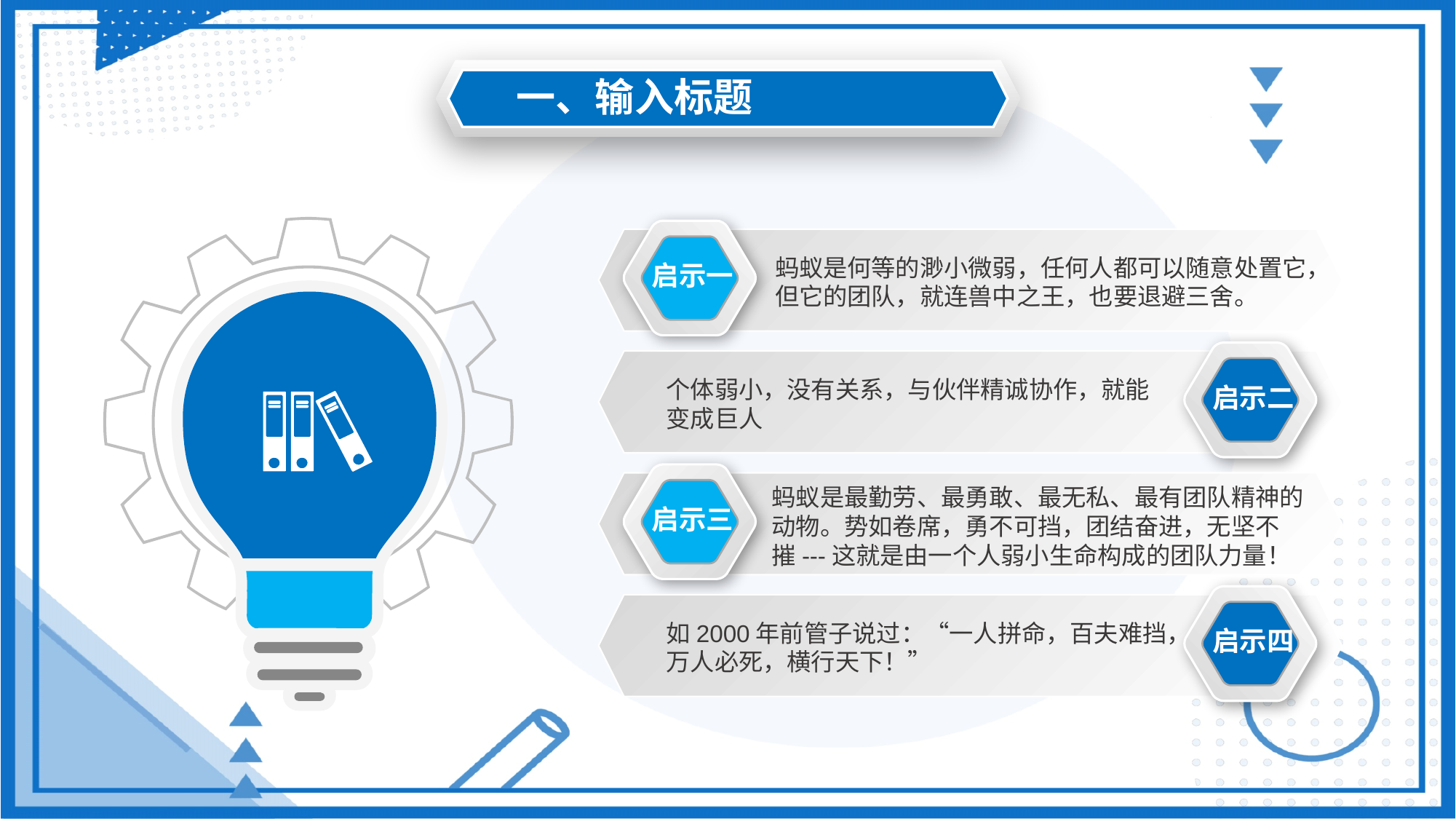

一、输入标题

蚂蚁是何等的渺小微弱，任何人都可以随意处置它，但它的团队，就连兽中之王，也要退避三舍。
启示一

个体弱小，没有关系，与伙伴精诚协作，就能变成巨人
启示二

蚂蚁是最勤劳、最勇敢、最无私、最有团队精神的动物。势如卷席，勇不可挡，团结奋进，无坚不摧---这就是由一个人弱小生命构成的团队力量！

启示三

如2000年前管子说过：“一人拼命，百夫难挡，万人必死，横行天下！”
启示四